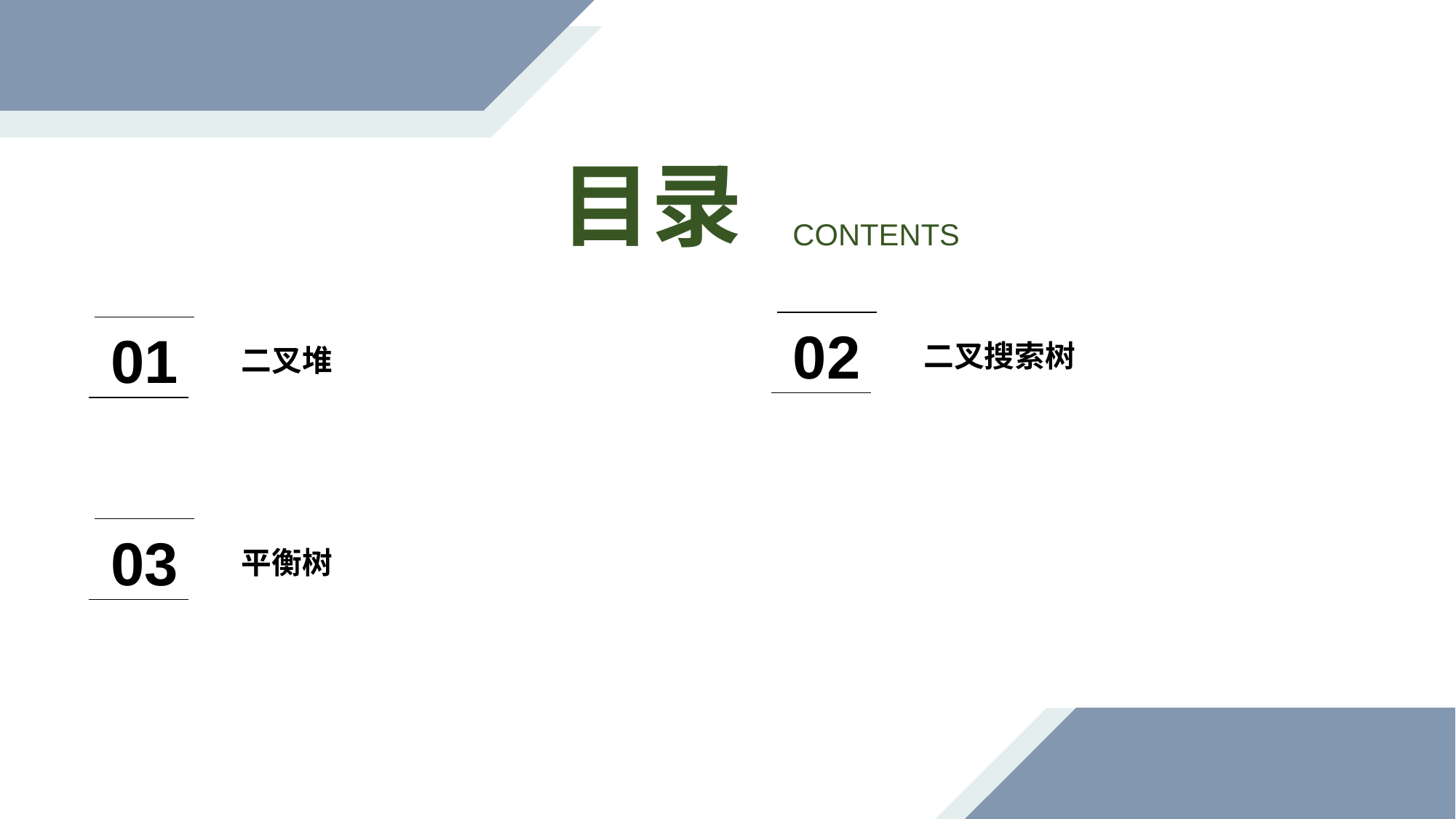

目录
 CONTENTS
02
01
二叉搜索树
二叉堆
工作概述
03
平衡树
Whatever is worth doing is worth doing well. Whatever is worth